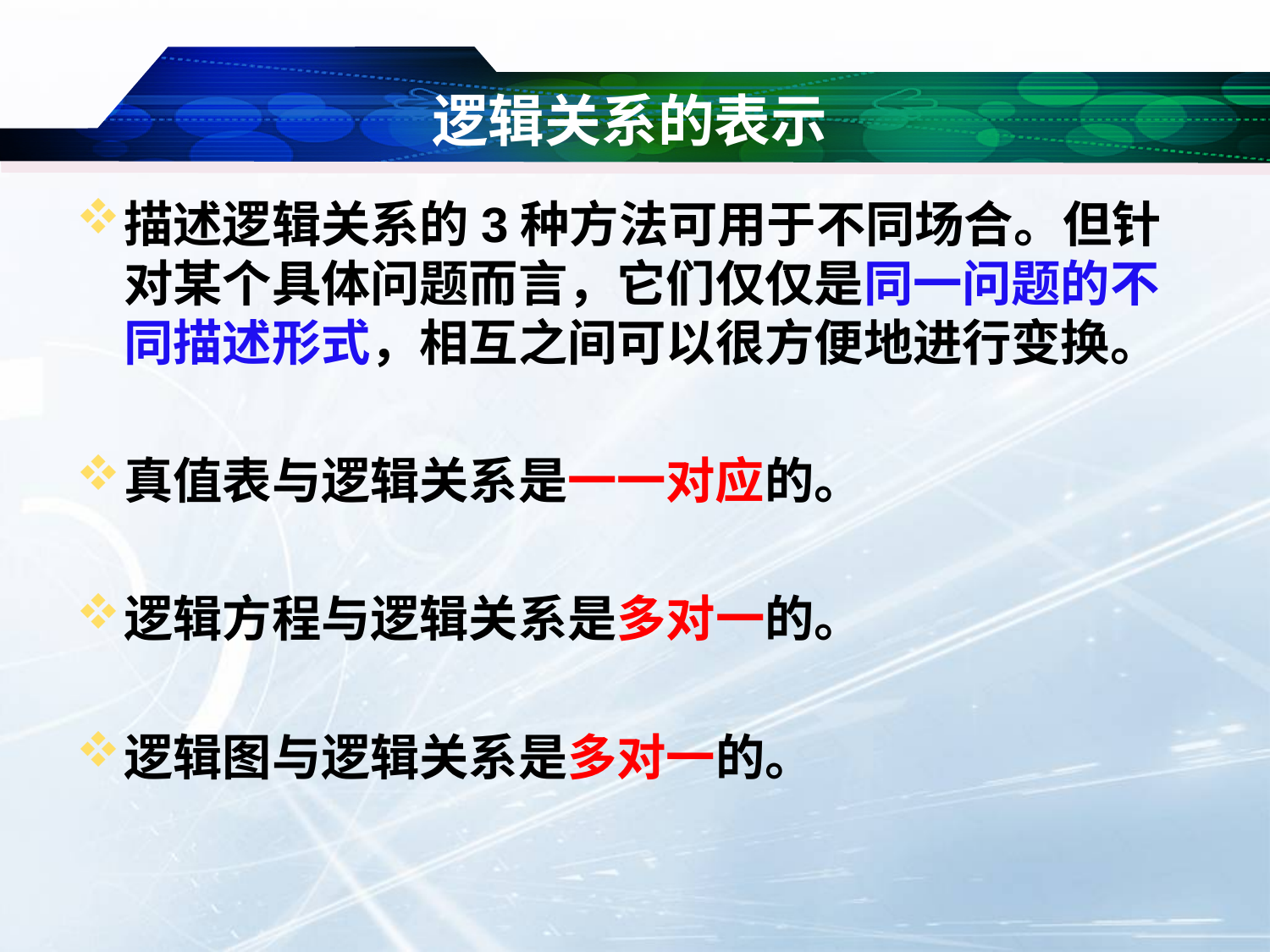

# 逻辑关系的表示
描述逻辑关系的3种方法可用于不同场合。但针对某个具体问题而言，它们仅仅是同一问题的不同描述形式，相互之间可以很方便地进行变换。

真值表与逻辑关系是一一对应的。

逻辑方程与逻辑关系是多对一的。

逻辑图与逻辑关系是多对一的。